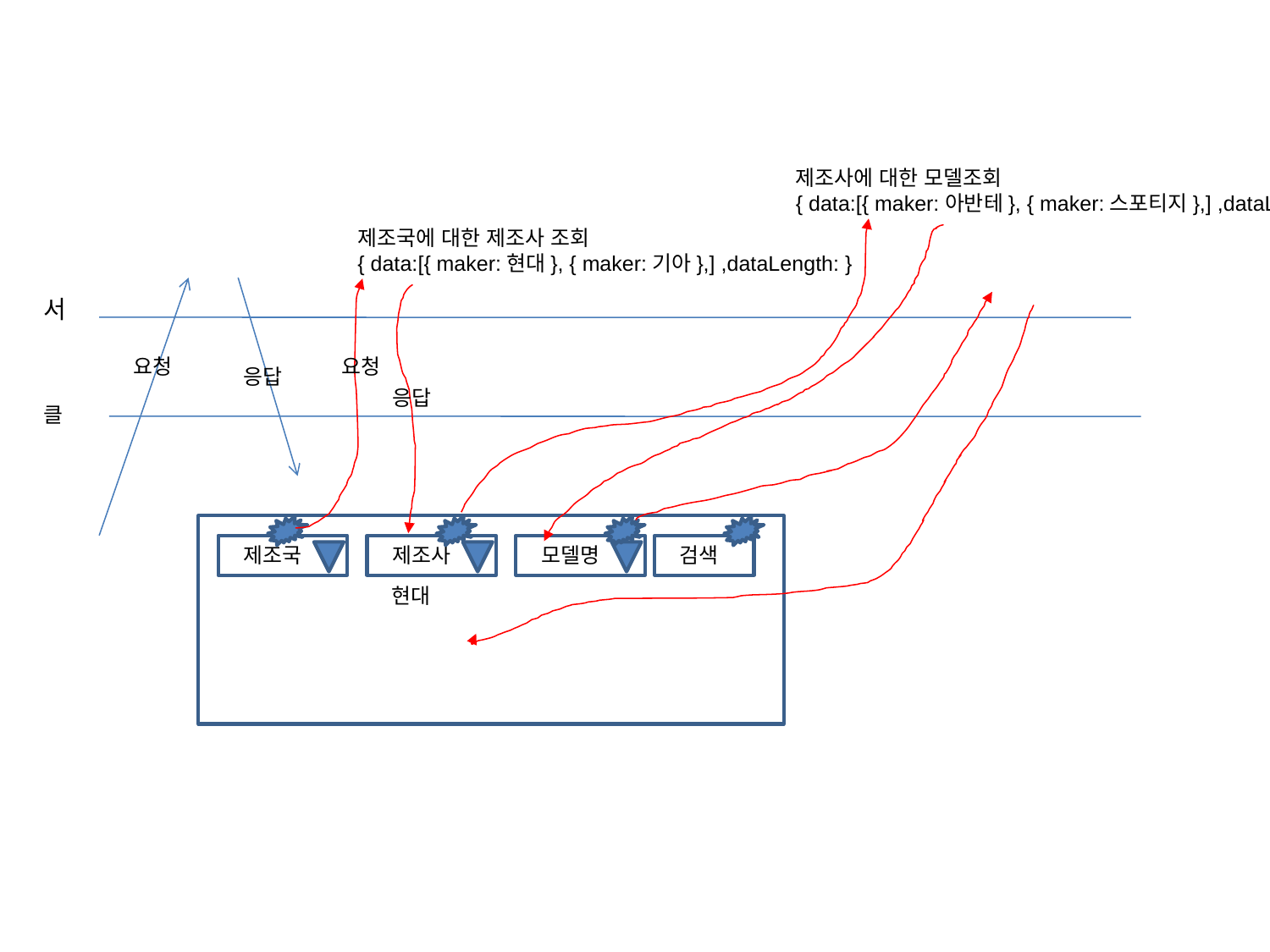

제조사에 대한 모델조회
{ data:[{ maker:아반테}, { maker:스포티지},] ,dataLength: }

제조국에 대한 제조사 조회
{ data:[{ maker:현대}, { maker:기아},] ,dataLength: }

서

요청
요청
응답
응답
클

제조국

제조사

모델명

검색

현대